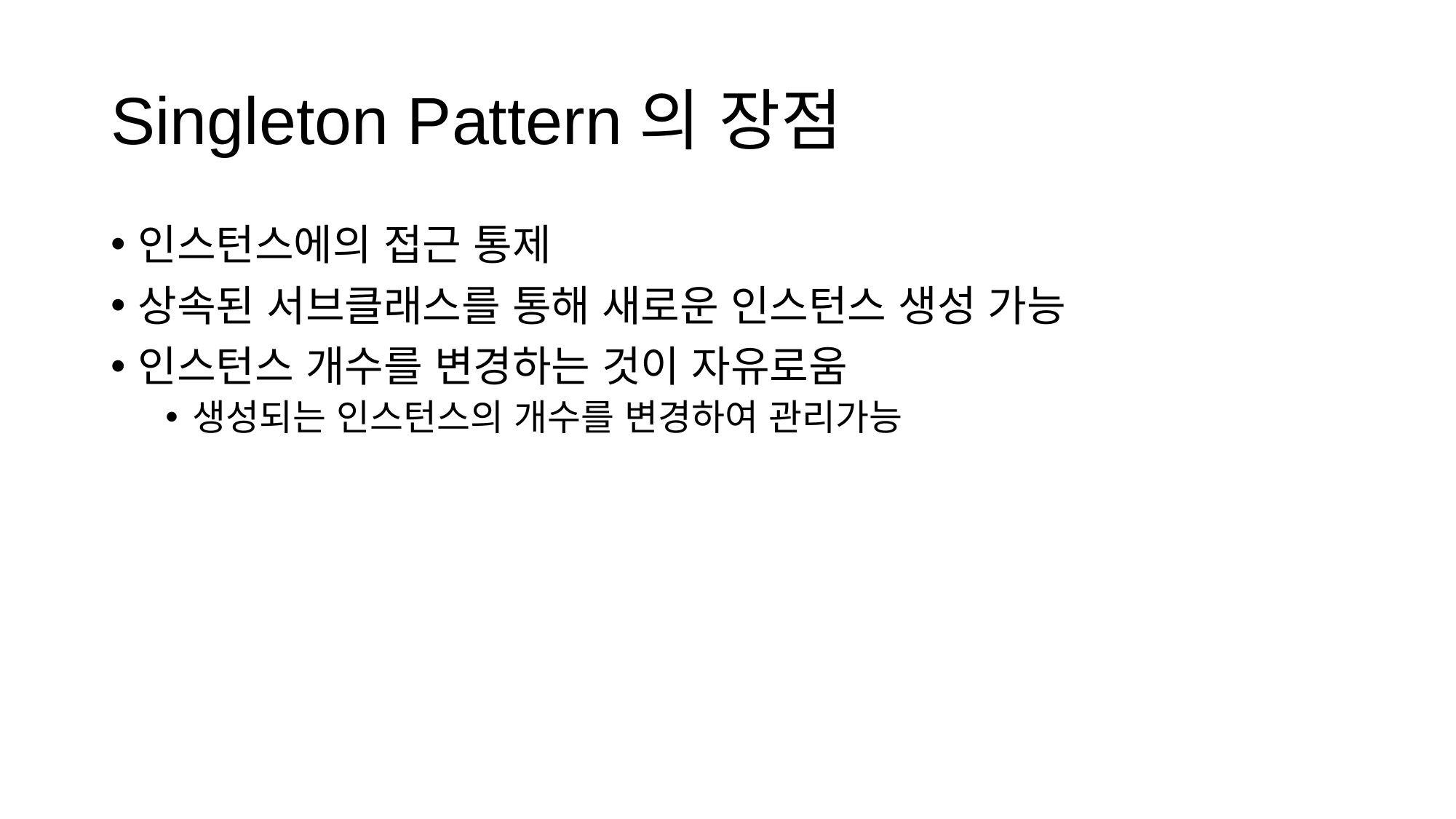

# Singleton Pattern의 장점
인스턴스에의 접근 통제
상속된 서브클래스를 통해 새로운 인스턴스 생성 가능
인스턴스 개수를 변경하는 것이 자유로움
생성되는 인스턴스의 개수를 변경하여 관리가능